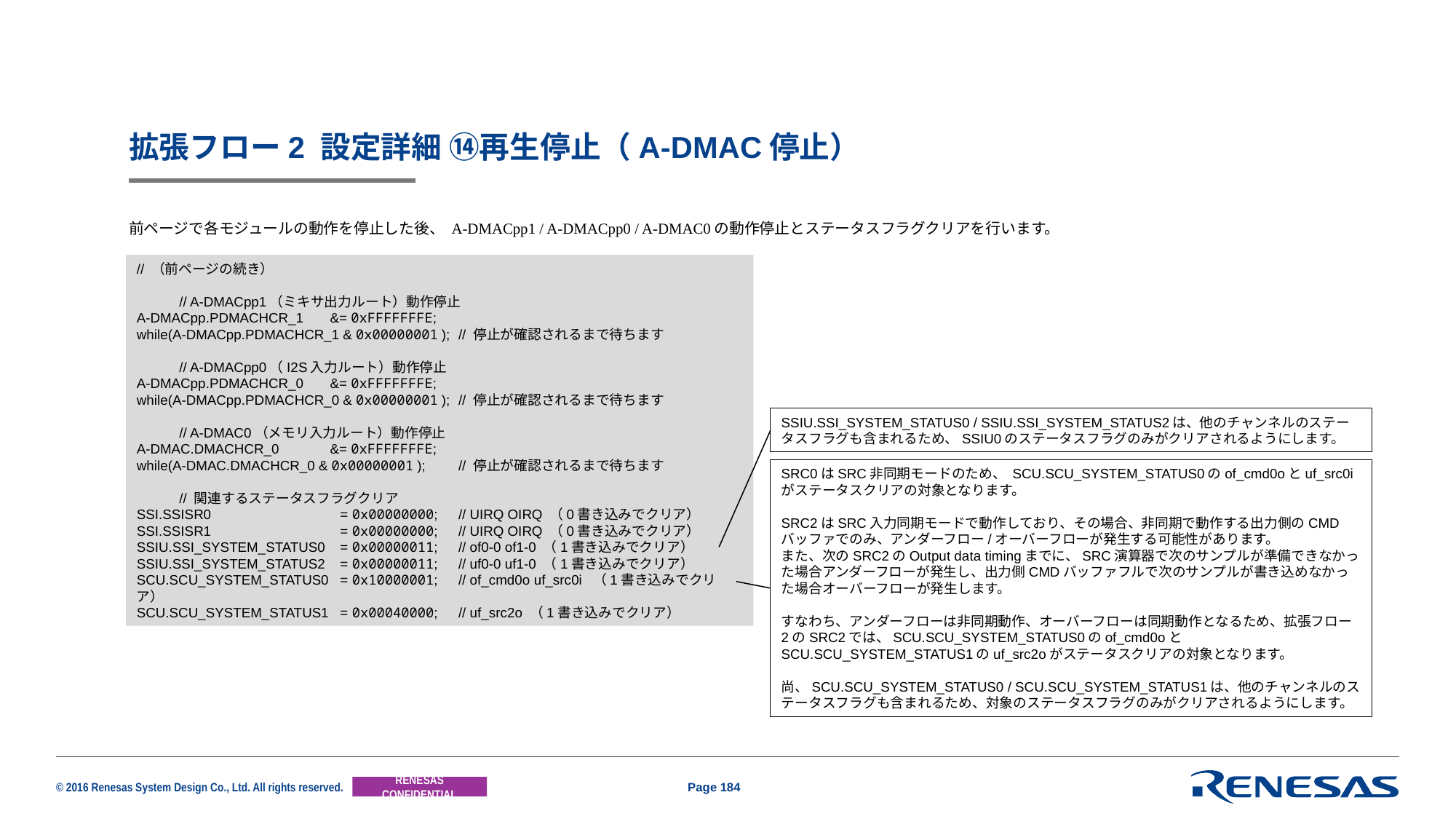

# 拡張フロー2 設定詳細 ⑭再生停止（A-DMAC停止）
前ページで各モジュールの動作を停止した後、 A-DMACpp1 / A-DMACpp0 / A-DMAC0の動作停止とステータスフラグクリアを行います。
// （前ページの続き）
	// A-DMACpp1（ミキサ出力ルート）動作停止
A-DMACpp.PDMACHCR_1 	&= 0xFFFFFFFE;
while(A-DMACpp.PDMACHCR_1 & 0x00000001 );	// 停止が確認されるまで待ちます

	// A-DMACpp0（I2S入力ルート）動作停止
A-DMACpp.PDMACHCR_0 	&= 0xFFFFFFFE;
while(A-DMACpp.PDMACHCR_0 & 0x00000001 );	// 停止が確認されるまで待ちます

	// A-DMAC0（メモリ入力ルート）動作停止
A-DMAC.DMACHCR_0	&= 0xFFFFFFFE;
while(A-DMAC.DMACHCR_0 & 0x00000001 );	// 停止が確認されるまで待ちます

	// 関連するステータスフラグクリア
SSI.SSISR0 	= 0x00000000;	// UIRQ OIRQ （0書き込みでクリア）
SSI.SSISR1 	= 0x00000000;	// UIRQ OIRQ （0書き込みでクリア）
SSIU.SSI_SYSTEM_STATUS0	= 0x00000011;	// of0-0 of1-0 （1書き込みでクリア）
SSIU.SSI_SYSTEM_STATUS2	= 0x00000011;	// uf0-0 uf1-0 （1書き込みでクリア）
SCU.SCU_SYSTEM_STATUS0	= 0x10000001;	// of_cmd0o uf_src0i  （1書き込みでクリア）
SCU.SCU_SYSTEM_STATUS1	= 0x00040000;	// uf_src2o （1書き込みでクリア）
SSIU.SSI_SYSTEM_STATUS0 / SSIU.SSI_SYSTEM_STATUS2は、他のチャンネルのステータスフラグも含まれるため、SSIU0のステータスフラグのみがクリアされるようにします。
SRC0はSRC非同期モードのため、 SCU.SCU_SYSTEM_STATUS0のof_cmd0oとuf_src0iがステータスクリアの対象となります。

SRC2はSRC入力同期モードで動作しており、その場合、非同期で動作する出力側のCMDバッファでのみ、アンダーフロー/オーバーフローが発生する可能性があります。
また、次のSRC2のOutput data timingまでに、SRC演算器で次のサンプルが準備できなかった場合アンダーフローが発生し、出力側CMDバッファフルで次のサンプルが書き込めなかった場合オーバーフローが発生します。

すなわち、アンダーフローは非同期動作、オーバーフローは同期動作となるため、拡張フロー2のSRC2では、SCU.SCU_SYSTEM_STATUS0のof_cmd0oとSCU.SCU_SYSTEM_STATUS1のuf_src2oがステータスクリアの対象となります。

尚、SCU.SCU_SYSTEM_STATUS0 / SCU.SCU_SYSTEM_STATUS1は、他のチャンネルのステータスフラグも含まれるため、対象のステータスフラグのみがクリアされるようにします。
Page 184